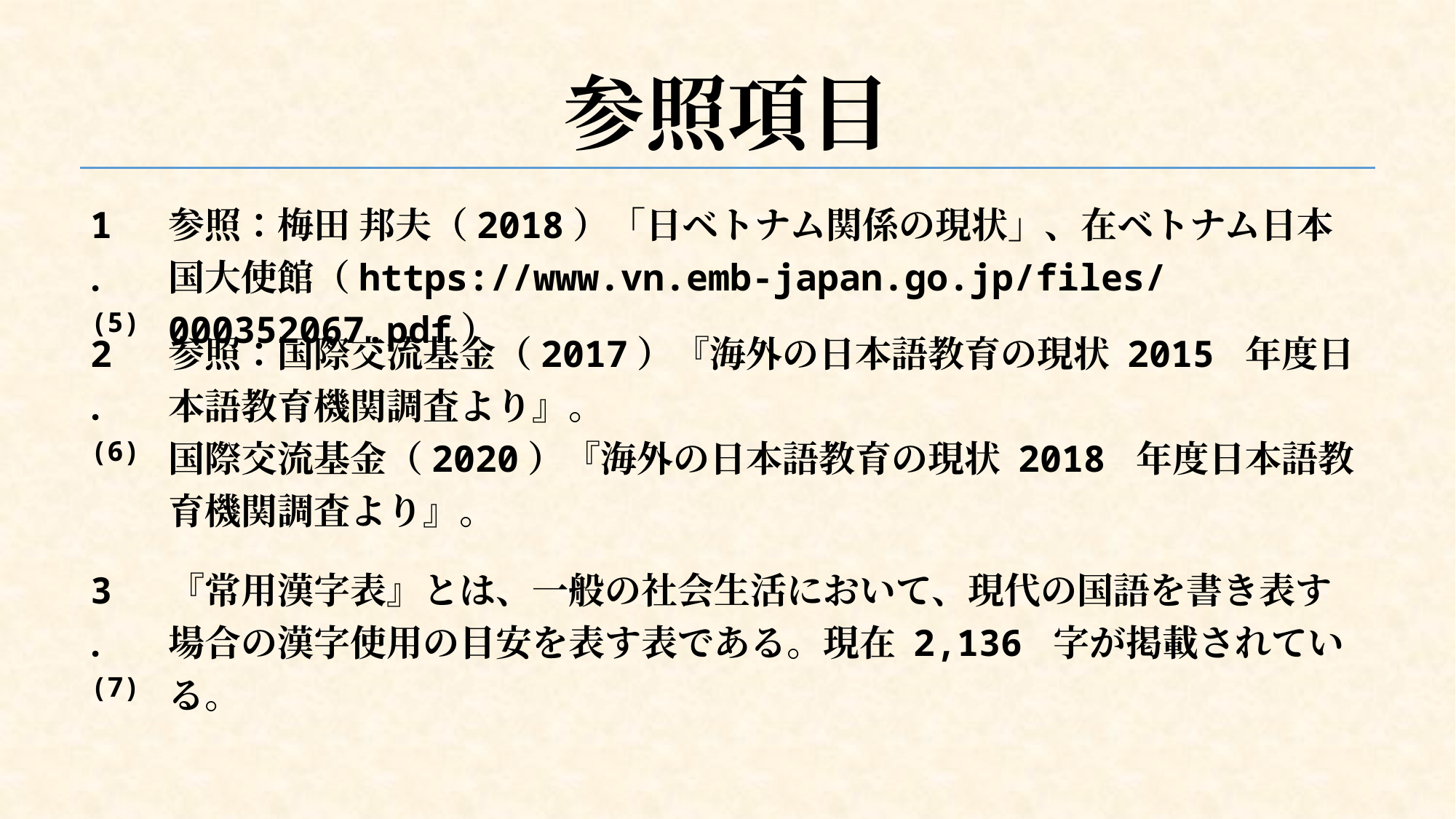

参照項目
1．
(5)
参照：梅田 邦夫（2018）「日ベトナム関係の現状」、在ベトナム日本国大使館（https://www.vn.emb-japan.go.jp/files/000352067.pdf）
2．
(6)
参照：国際交流基金（2017）『海外の日本語教育の現状 2015 年度日本語教育機関調査より』。
国際交流基金（2020）『海外の日本語教育の現状 2018 年度日本語教育機関調査より』。
3．
(7)
『常用漢字表』とは、一般の社会生活において、現代の国語を書き表す場合の漢字使用の目安を表す表である。現在 2,136 字が掲載されている。